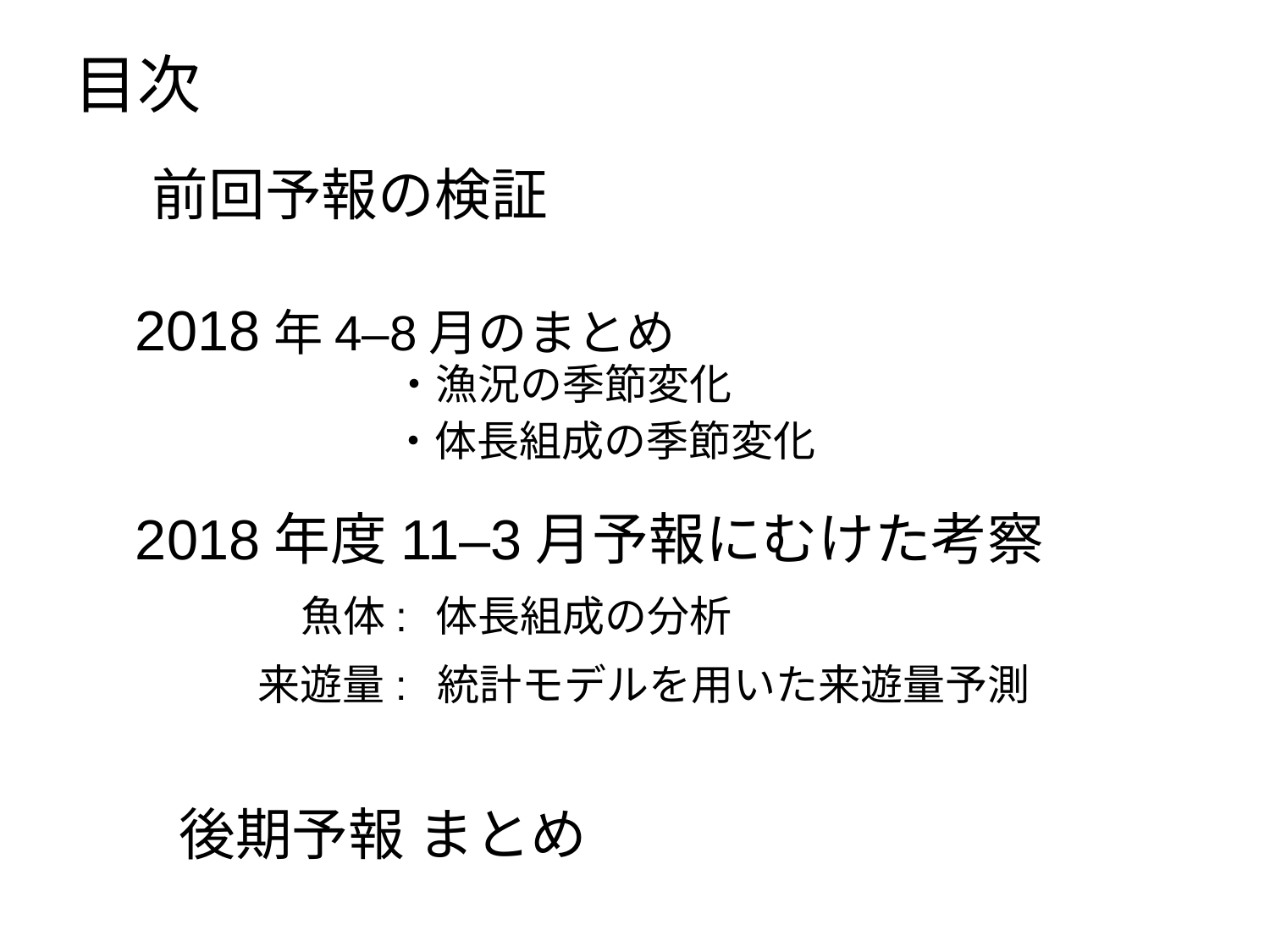

# 目次
前回予報の検証
2018年4–8月のまとめ
・漁況の季節変化
・体長組成の季節変化
2018年度11–3月予報にむけた考察
魚体:
体長組成の分析
来遊量:
統計モデルを用いた来遊量予測
 後期予報 まとめ